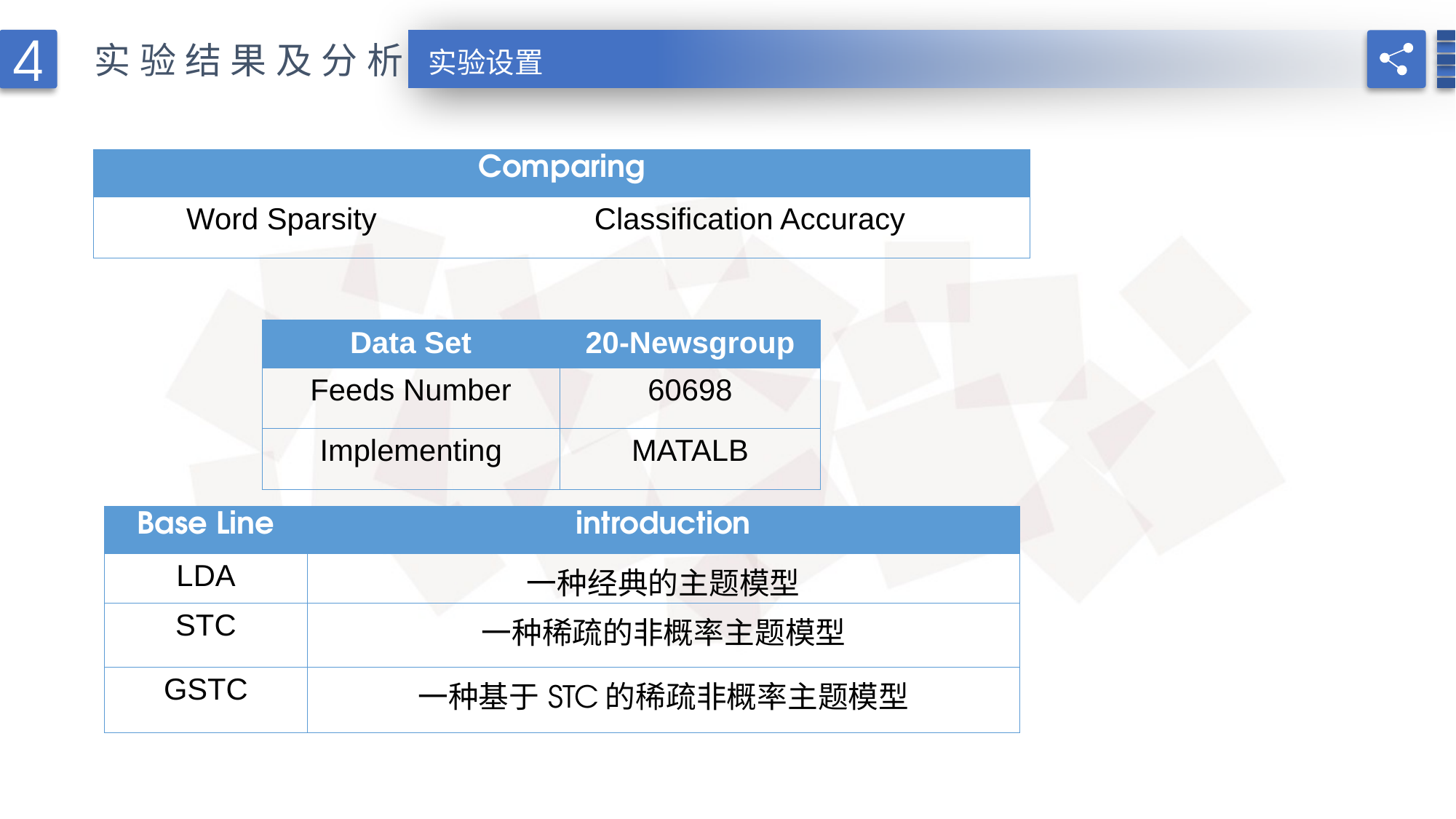

4

实验结果及分析
实验设置
| Comparing |  |
| --- | --- |
| Word Sparsity | Classification Accuracy |
| Data Set | 20-Newsgroup |
| --- | --- |
| Feeds Number | 60698 |
| Implementing | MATALB |
| Base Line | introduction |
| --- | --- |
| LDA | 一种经典的主题模型 |
| STC | 一种稀疏的非概率主题模型 |
| GSTC | 一种基于STC的稀疏非概率主题模型 |